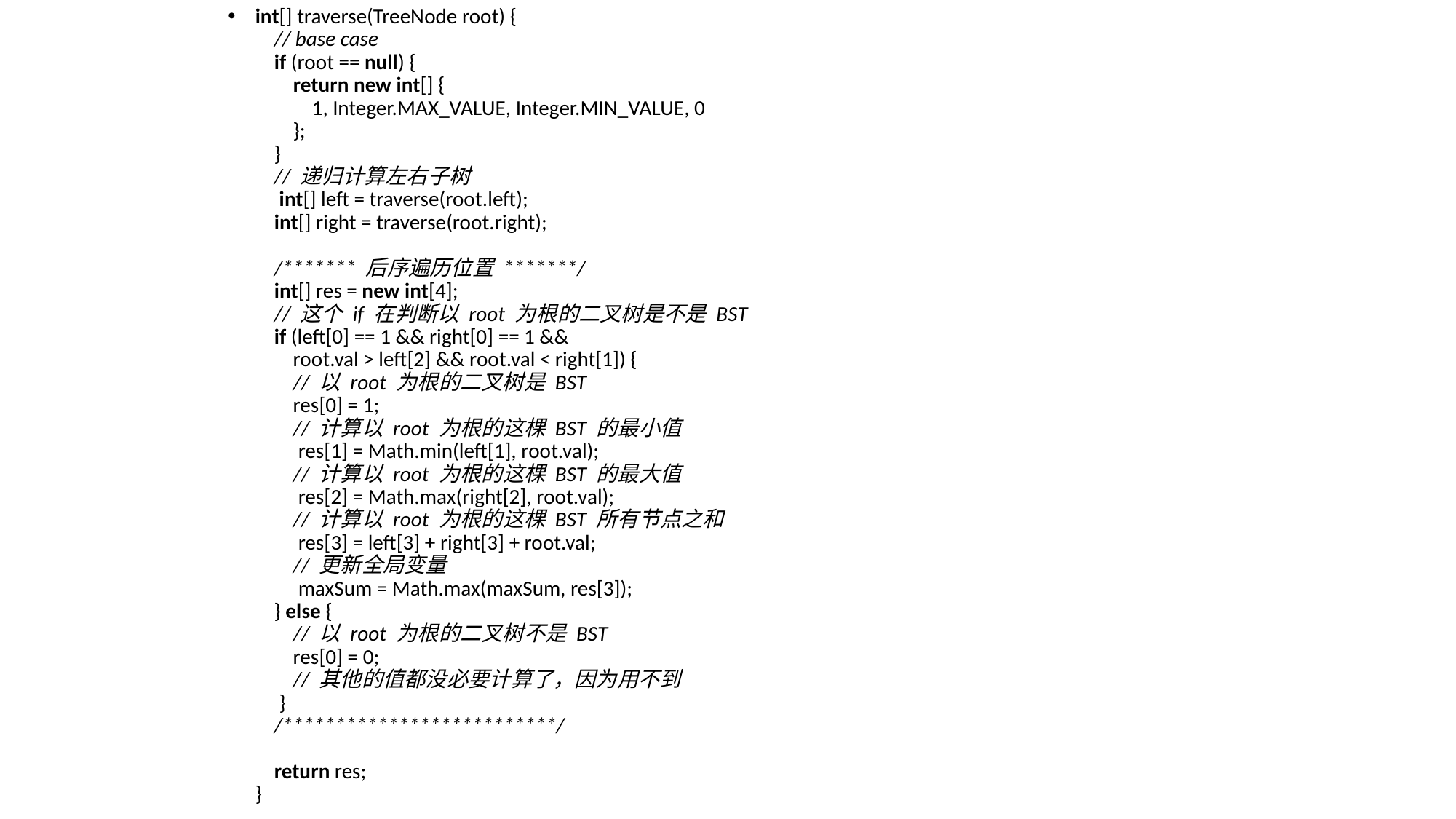

int[] traverse(TreeNode root) {
    // base case
    if (root == null) {
        return new int[] {
            1, Integer.MAX_VALUE, Integer.MIN_VALUE, 0
        };
    }
    // 递归计算左右子树
    int[] left = traverse(root.left);
    int[] right = traverse(root.right);
    /******* 后序遍历位置 *******/
    int[] res = new int[4];
    // 这个 if 在判断以 root 为根的二叉树是不是 BST
    if (left[0] == 1 && right[0] == 1 &&
        root.val > left[2] && root.val < right[1]) {
        // 以 root 为根的二叉树是 BST
        res[0] = 1;
        // 计算以 root 为根的这棵 BST 的最小值
        res[1] = Math.min(left[1], root.val);
        // 计算以 root 为根的这棵 BST 的最大值
        res[2] = Math.max(right[2], root.val);
        // 计算以 root 为根的这棵 BST 所有节点之和
        res[3] = left[3] + right[3] + root.val;
        // 更新全局变量
        maxSum = Math.max(maxSum, res[3]);
    } else {
        // 以 root 为根的二叉树不是 BST
        res[0] = 0;
        // 其他的值都没必要计算了，因为用不到
    }
    /**************************/
    return res;
}